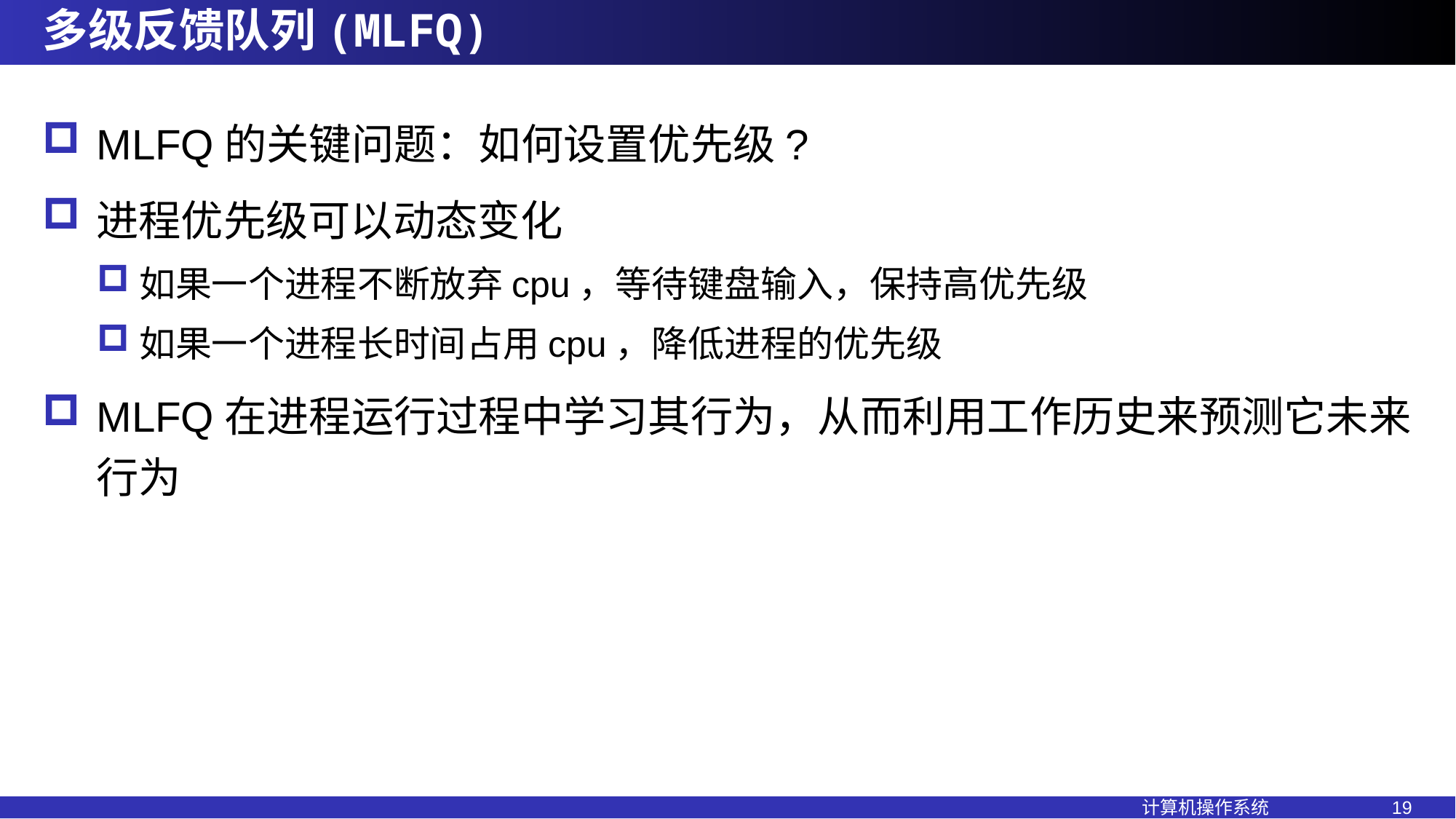

# 多级反馈队列(MLFQ)
MLFQ的关键问题：如何设置优先级?
进程优先级可以动态变化
如果一个进程不断放弃cpu，等待键盘输入，保持高优先级
如果一个进程长时间占用cpu，降低进程的优先级
MLFQ在进程运行过程中学习其行为，从而利用工作历史来预测它未来行为
计算机操作系统                     19